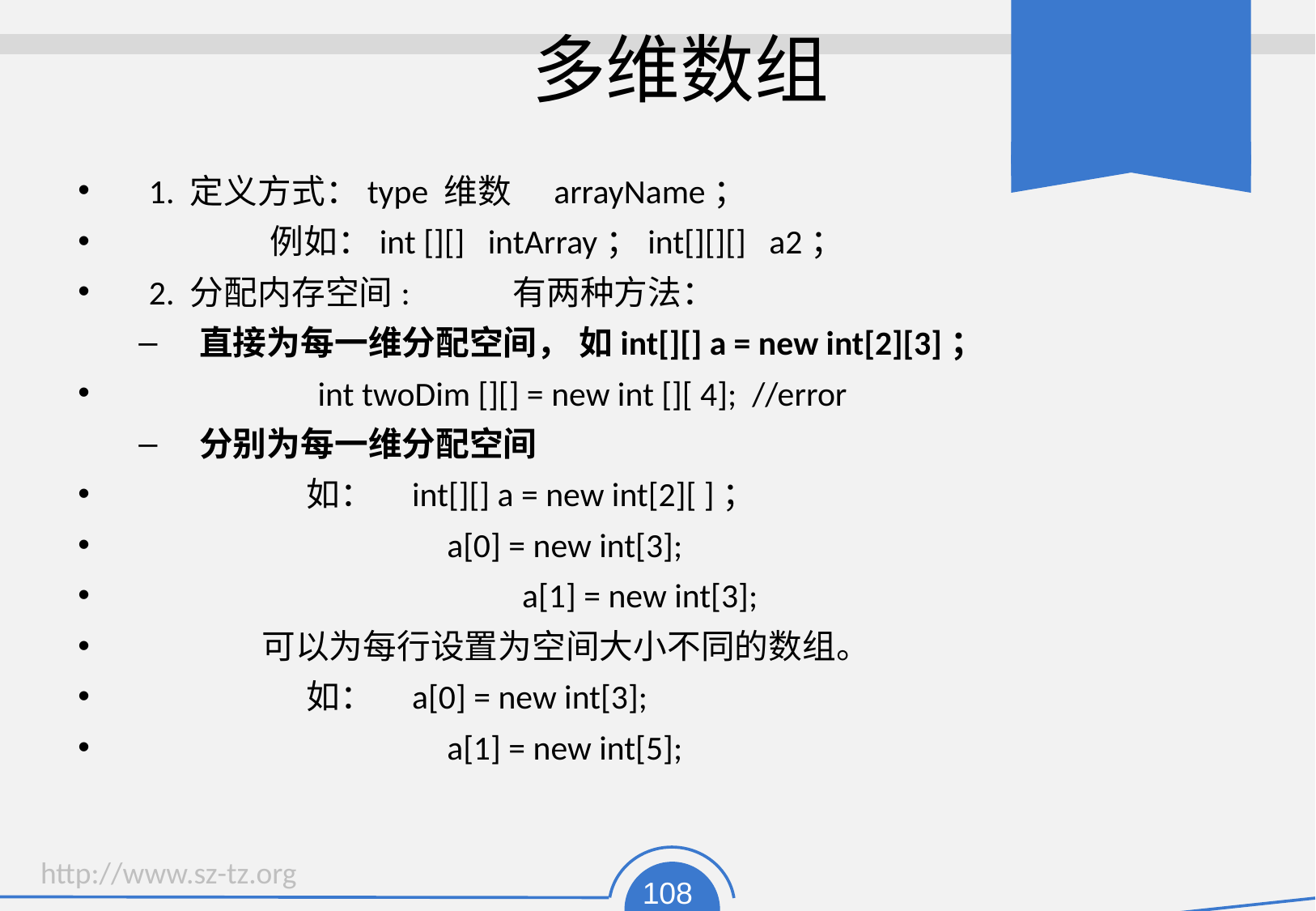

# 多维数组
1. 定义方式：type 维数　arrayName；
	例如：int [][]   intArray；int[][][]   a2；
2. 分配内存空间:	有两种方法：
直接为每一维分配空间， 如int[][] a = new int[2][3]；
                      int twoDim [][] = new int [][ 4];  //error
分别为每一维分配空间
                    如：    int[][] a = new int[2][ ]；
	                       a[0] = new int[3];
		                 a[1] = new int[3];
              可以为每行设置为空间大小不同的数组。
                    如：    a[0] = new int[3];
	                       a[1] = new int[5];